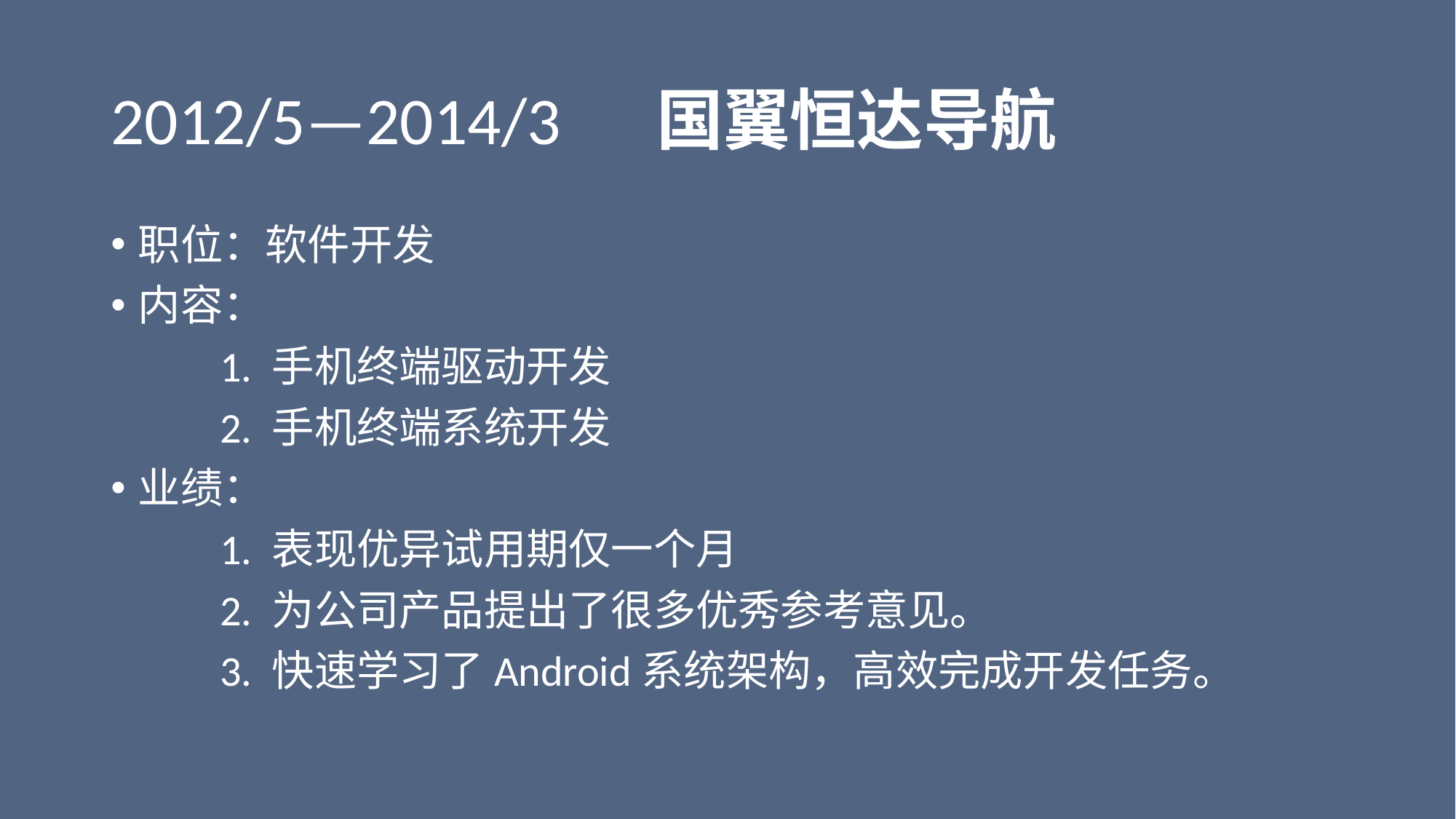

# 2012/5—2014/3	国翼恒达导航
职位：软件开发
内容：
	1. 手机终端驱动开发
	2. 手机终端系统开发
业绩：
	1. 表现优异试用期仅一个月
	2. 为公司产品提出了很多优秀参考意见。
	3. 快速学习了Android系统架构，高效完成开发任务。